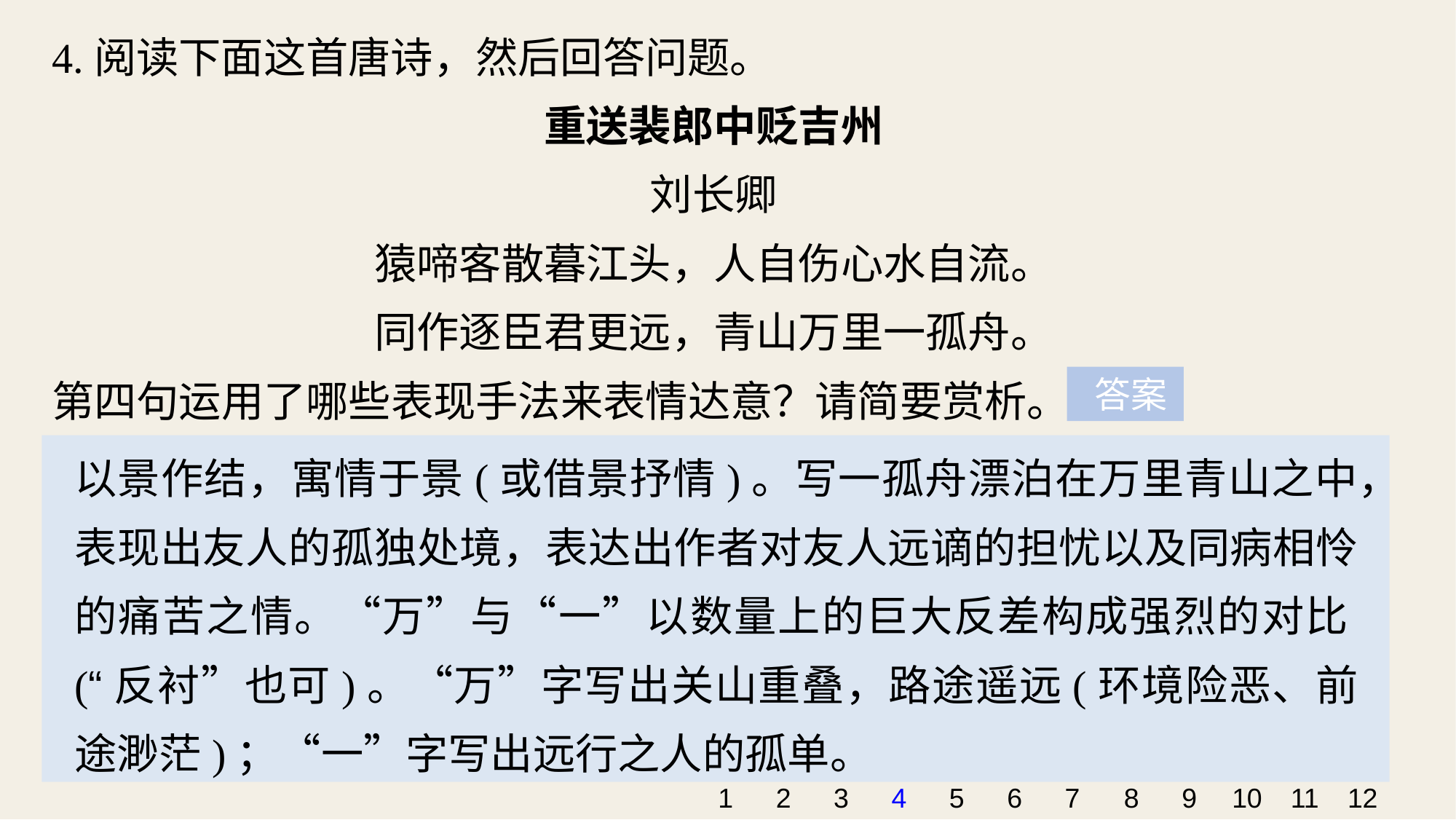

4.阅读下面这首唐诗，然后回答问题。
重送裴郎中贬吉州
刘长卿
猿啼客散暮江头，人自伤心水自流。
同作逐臣君更远，青山万里一孤舟。
第四句运用了哪些表现手法来表情达意？请简要赏析。
 答案
以景作结，寓情于景(或借景抒情)。写一孤舟漂泊在万里青山之中，表现出友人的孤独处境，表达出作者对友人远谪的担忧以及同病相怜的痛苦之情。“万”与“一”以数量上的巨大反差构成强烈的对比(“反衬”也可)。“万”字写出关山重叠，路途遥远(环境险恶、前途渺茫)；“一”字写出远行之人的孤单。

1
2
3
4
5
6
7
8
9
10
11
12